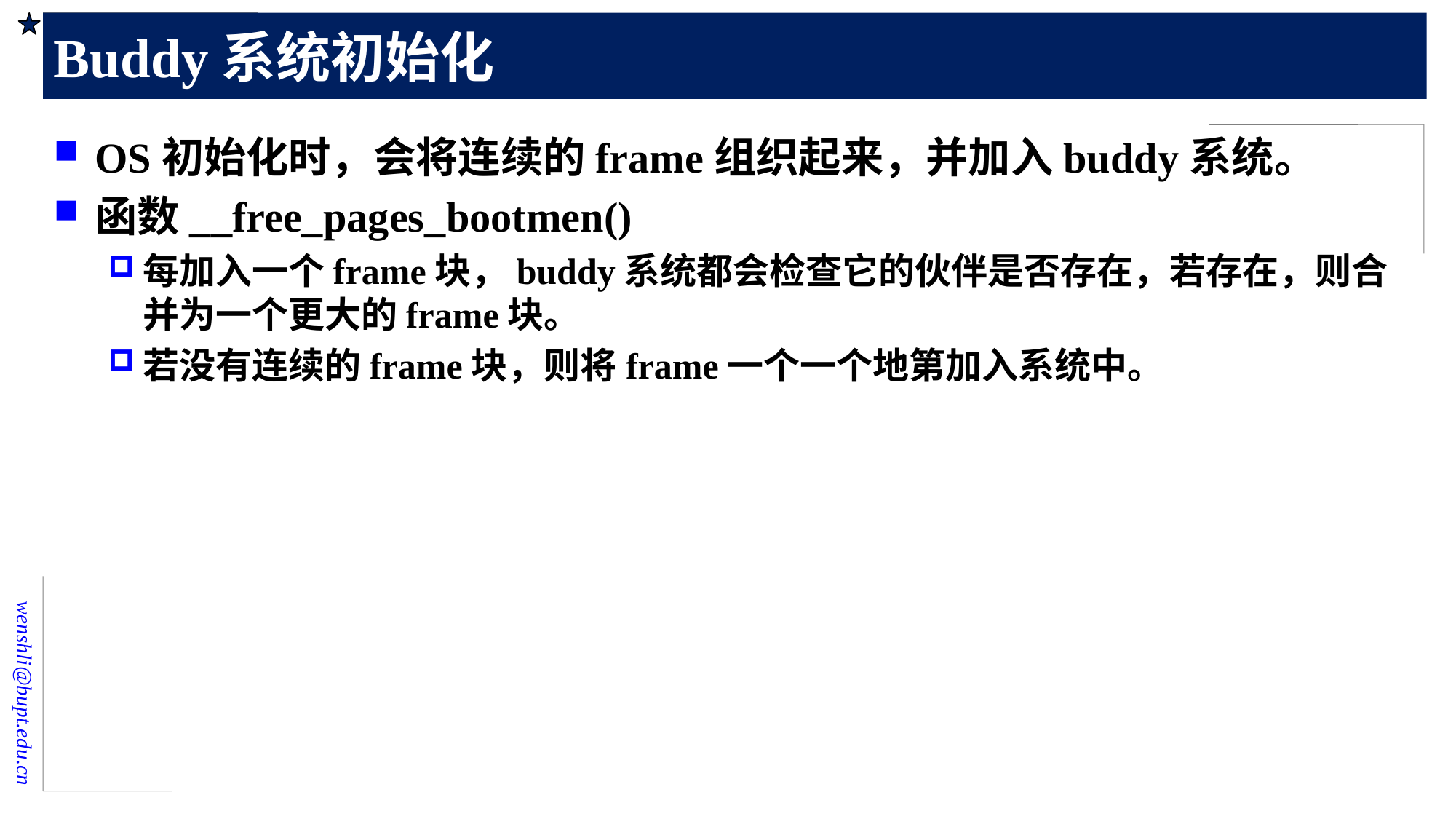

# Buddy系统初始化
OS初始化时，会将连续的frame组织起来，并加入buddy系统。
函数__free_pages_bootmen()
每加入一个frame块，buddy系统都会检查它的伙伴是否存在，若存在，则合并为一个更大的frame块。
若没有连续的frame块，则将frame一个一个地第加入系统中。
119